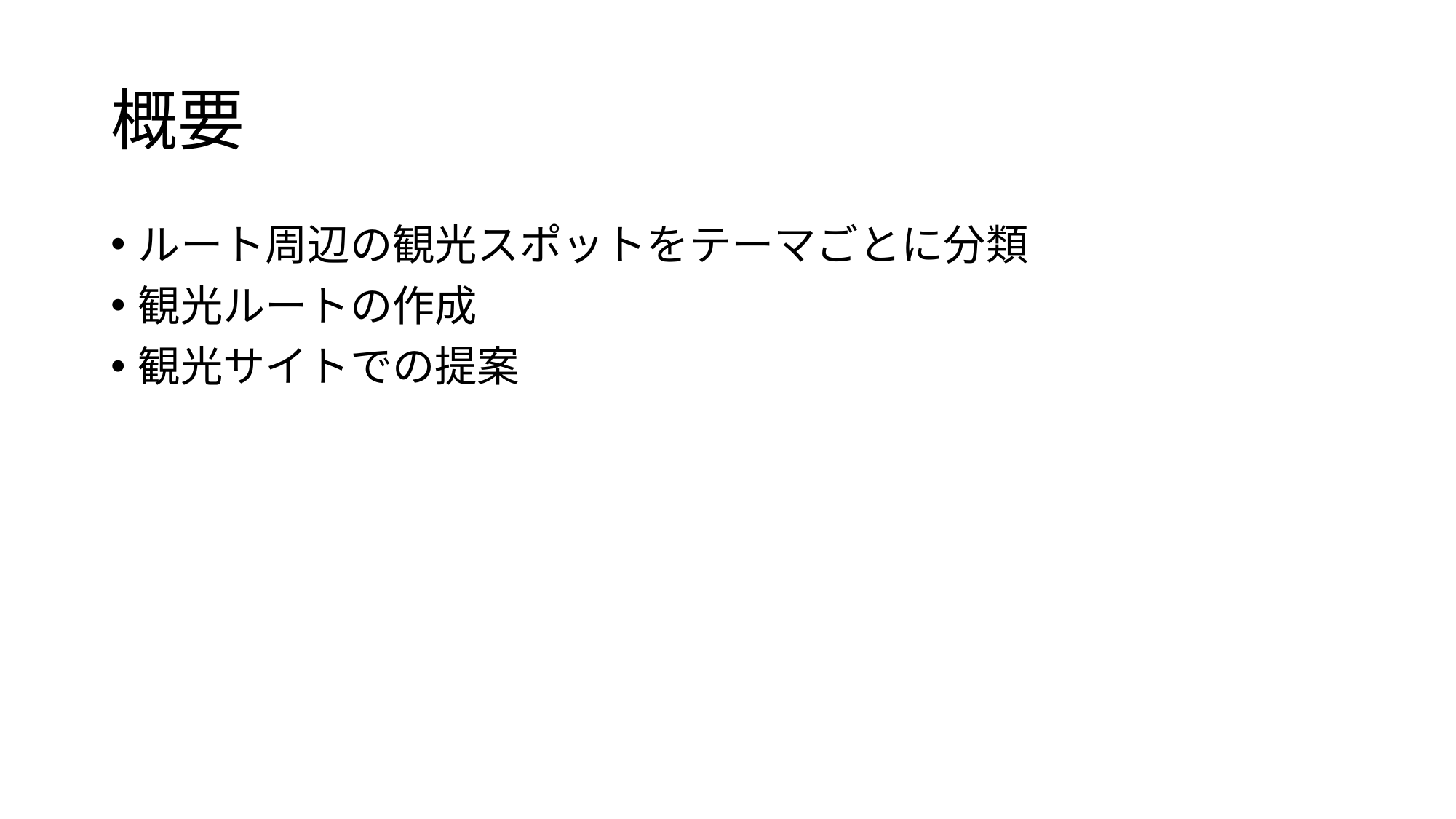

# 概要
ルート周辺の観光スポットをテーマごとに分類
観光ルートの作成
観光サイトでの提案